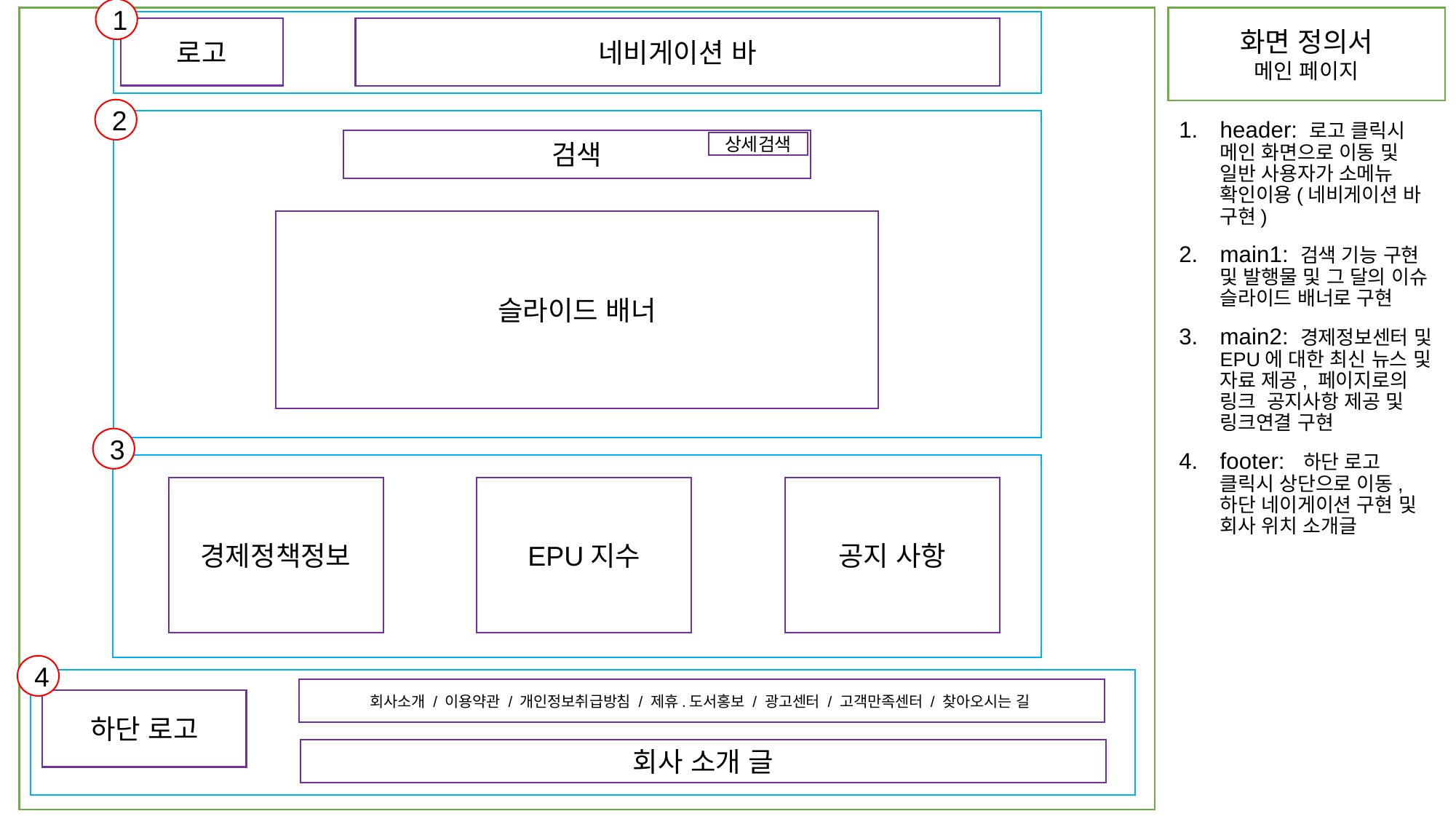

1

화면 정의서
메인 페이지

로고
네비게이션 바

2

header: 로고 클릭시 메인 화면으로 이동 및 일반 사용자가 소메뉴 확인이용(네비게이션 바 구현)
main1: 검색 기능 구현 및 발행물 및 그 달의 이슈 슬라이드 배너로 구현
main2: 경제정보센터 및 EPU에 대한 최신 뉴스 및 자료 제공, 페이지로의 링크  공지사항 제공 및 링크연결 구현
footer:  하단 로고 클릭시 상단으로 이동, 하단 네이게이션 구현 및 회사 위치 소개글

검색
상세검색
슬라이드 배너
3

경제정책정보
EPU지수
공지 사항
4

회사소개 / 이용약관 / 개인정보취급방침 / 제휴.도서홍보 / 광고센터 / 고객만족센터 / 찾아오시는 길
하단 로고
회사 소개 글